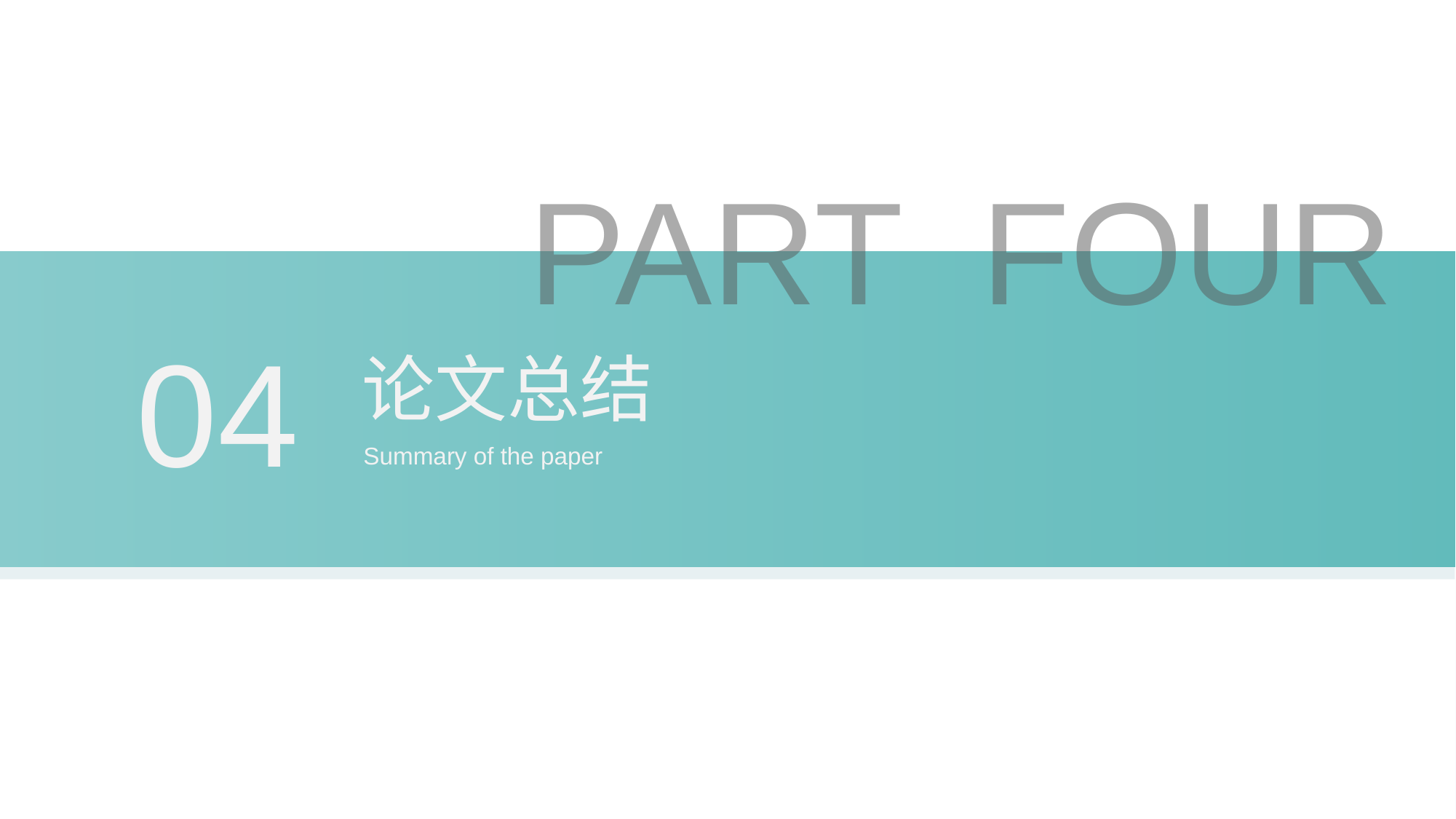

PART  FOUR

04
论文总结
Summary of the paper